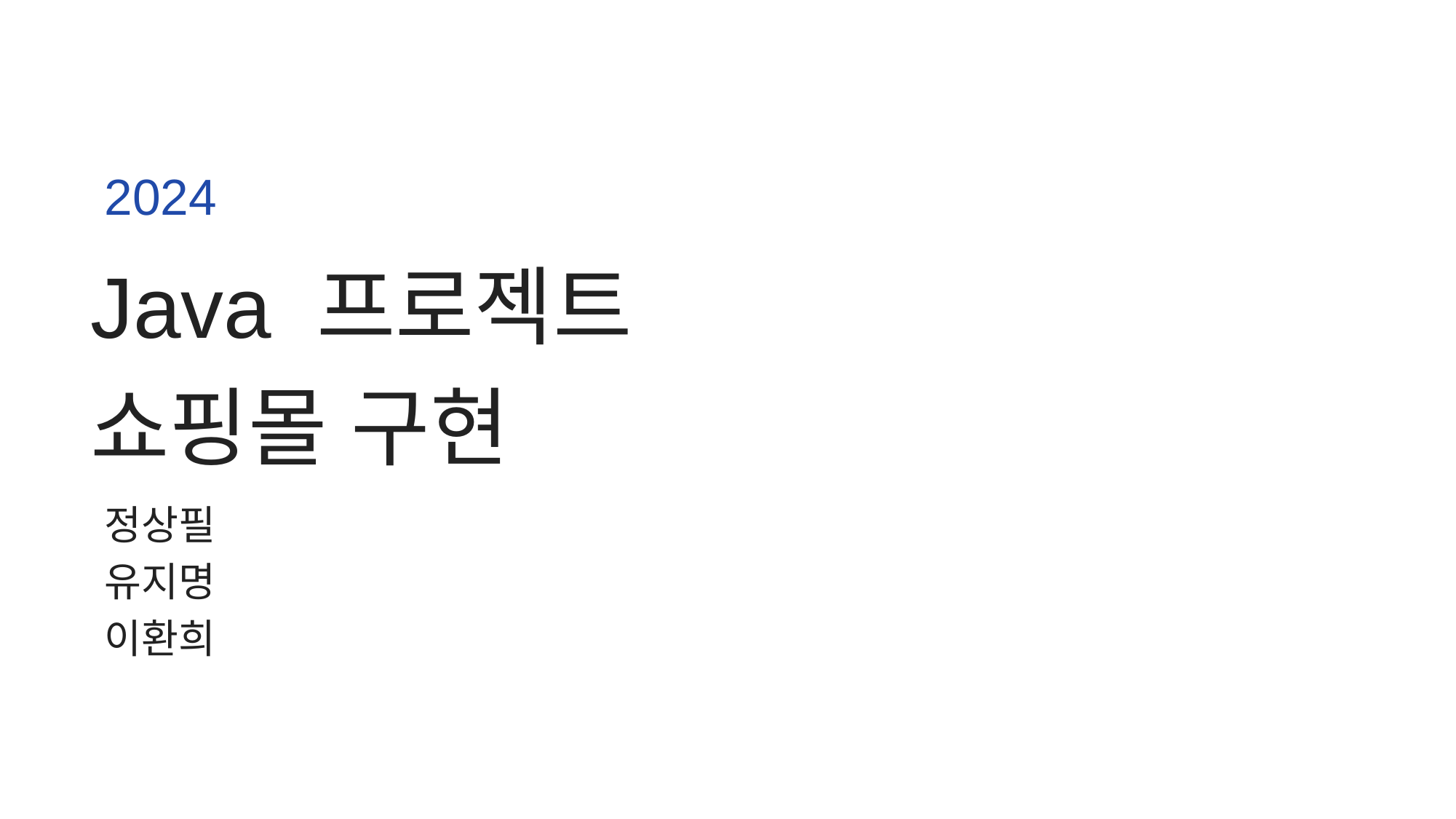

2024
Java 프로젝트
쇼핑몰 구현
정상필
유지명
이환희